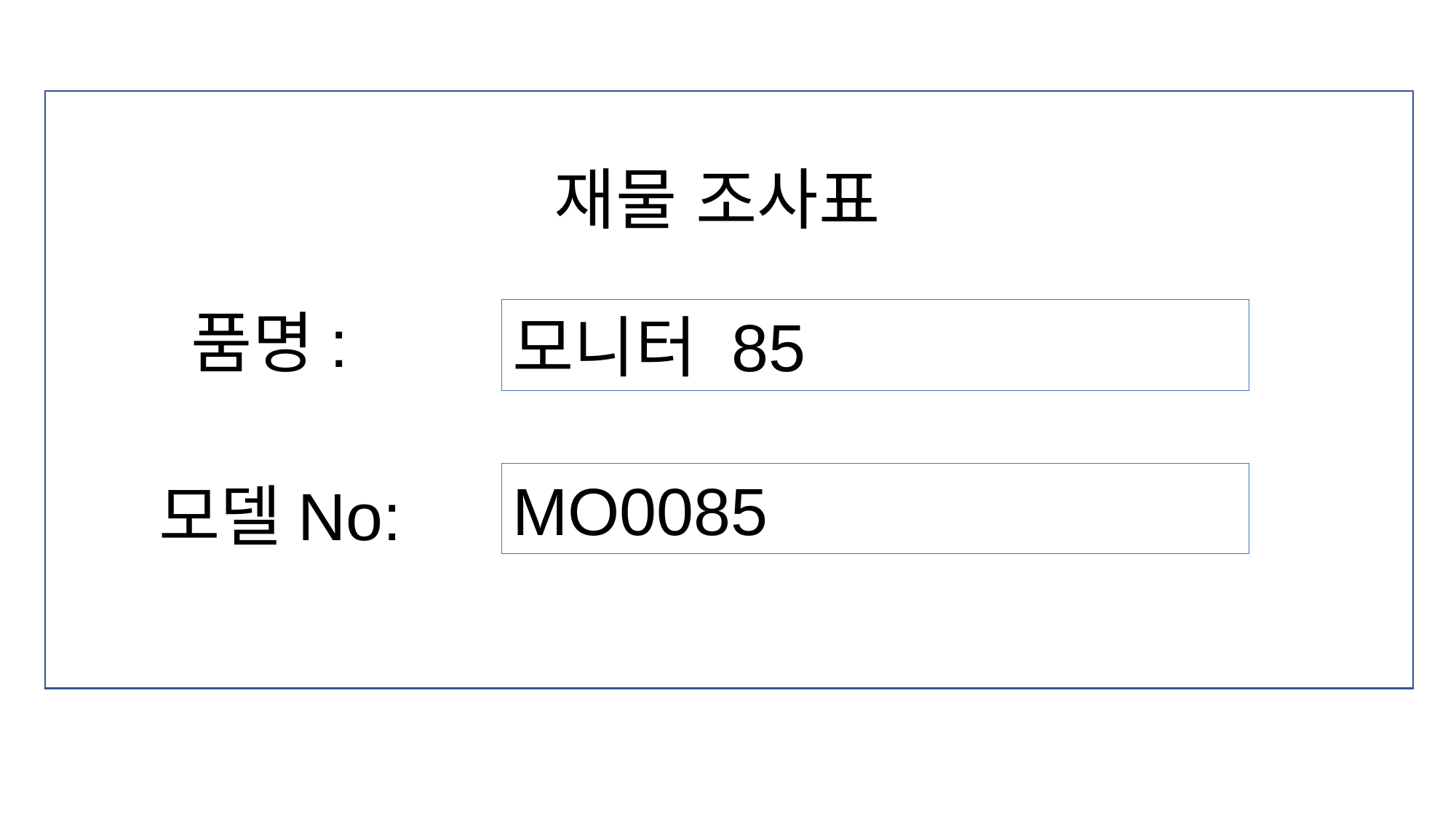

재물 조사표
품명:
모니터 85
MO0085
모델No: